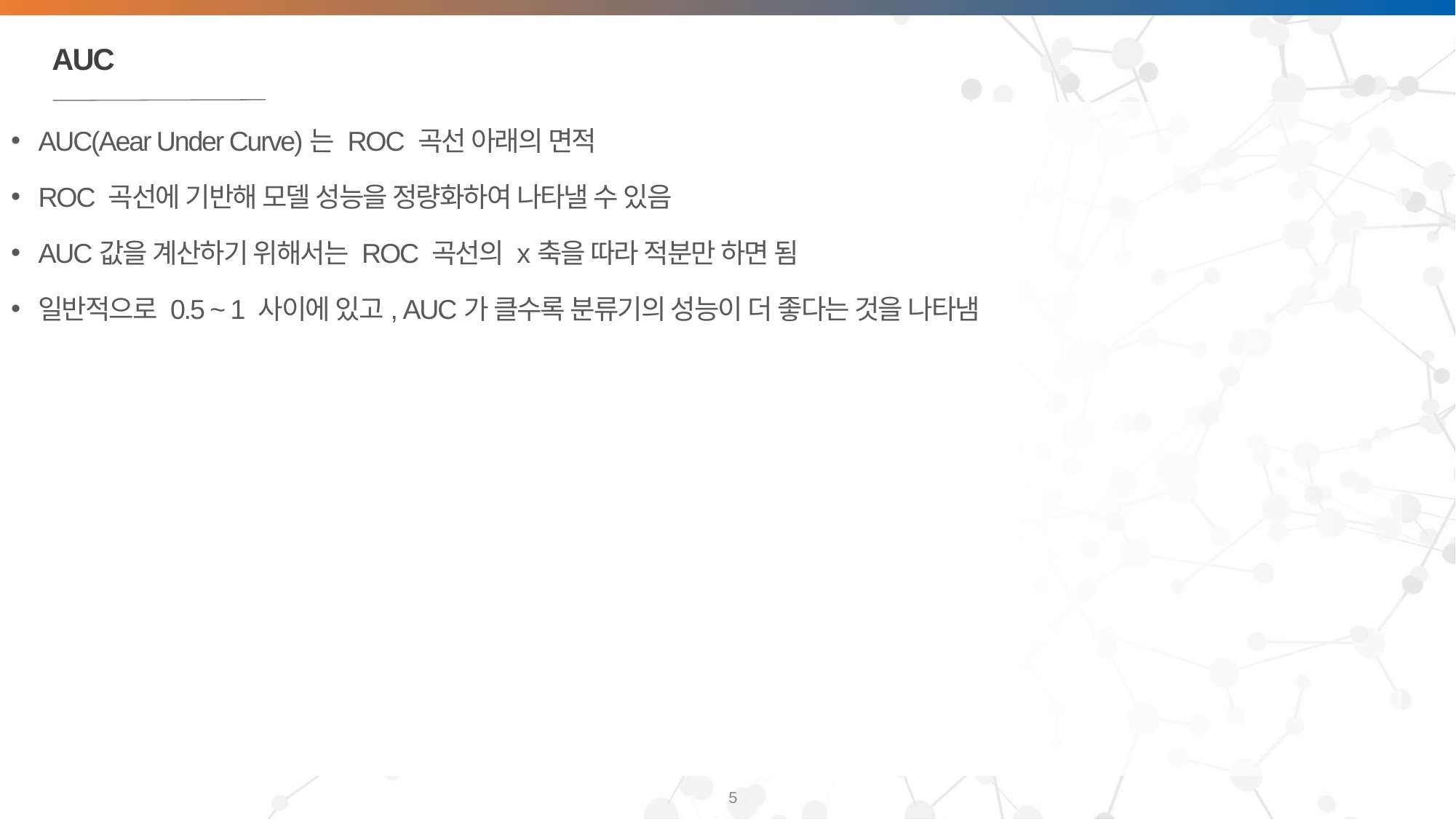

# AUC

AUC(Aear Under Curve)는 ROC 곡선 아래의 면적
ROC 곡선에 기반해 모델 성능을 정량화하여 나타낼 수 있음
AUC값을 계산하기 위해서는 ROC 곡선의 x축을 따라 적분만 하면 됨
일반적으로 0.5 ~ 1 사이에 있고, AUC가 클수록 분류기의 성능이 더 좋다는 것을 나타냄
5